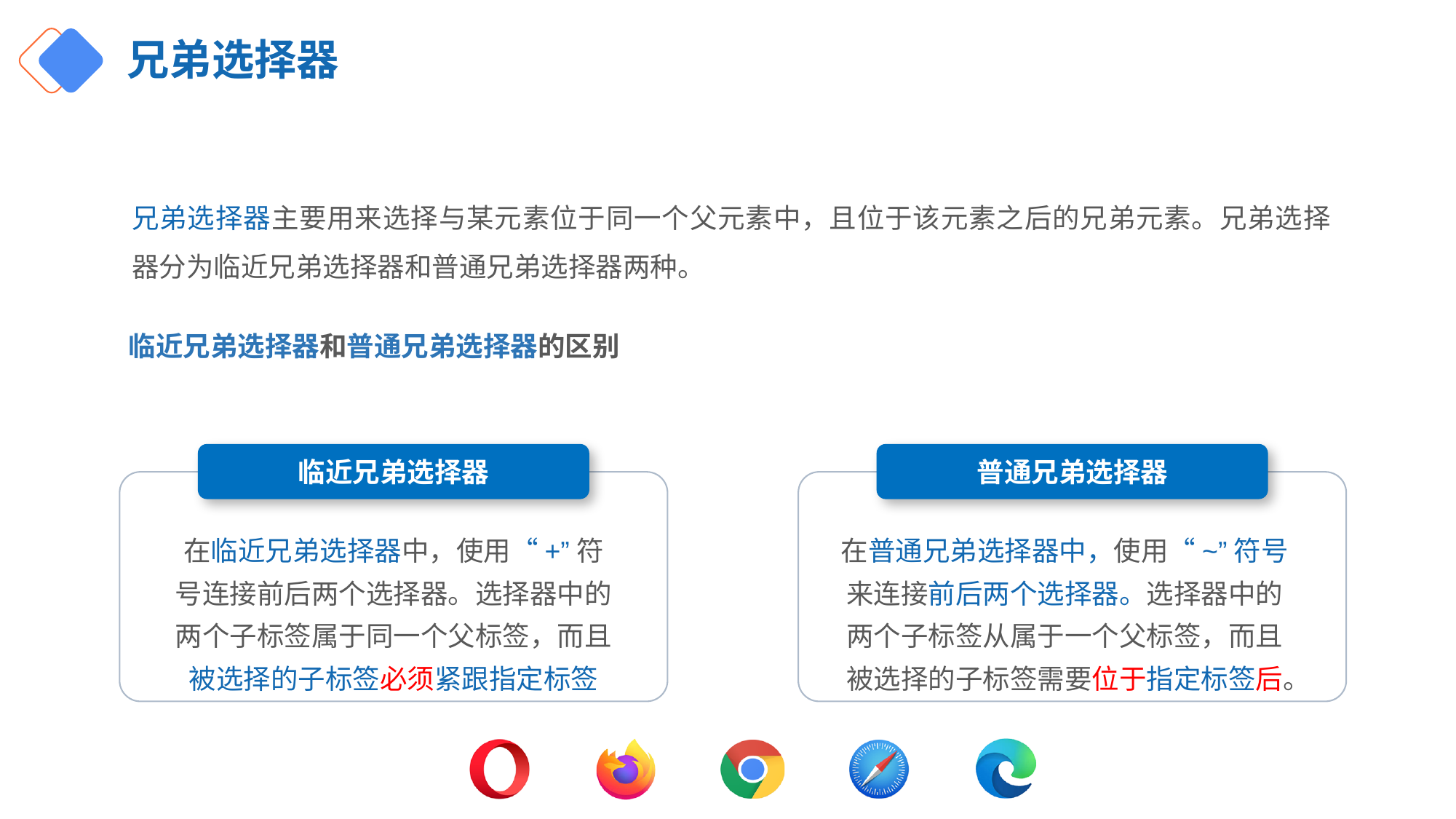

# 兄弟选择器
兄弟选择器主要用来选择与某元素位于同一个父元素中，且位于该元素之后的兄弟元素。兄弟选择器分为临近兄弟选择器和普通兄弟选择器两种。

临近兄弟选择器和普通兄弟选择器的区别

临近兄弟选择器

在临近兄弟选择器中，使用“+”符号连接前后两个选择器。选择器中的两个子标签属于同一个父标签，而且被选择的子标签必须紧跟指定标签

普通兄弟选择器

在普通兄弟选择器中，使用“~”符号来连接前后两个选择器。选择器中的两个子标签从属于一个父标签，而且被选择的子标签需要位于指定标签后。